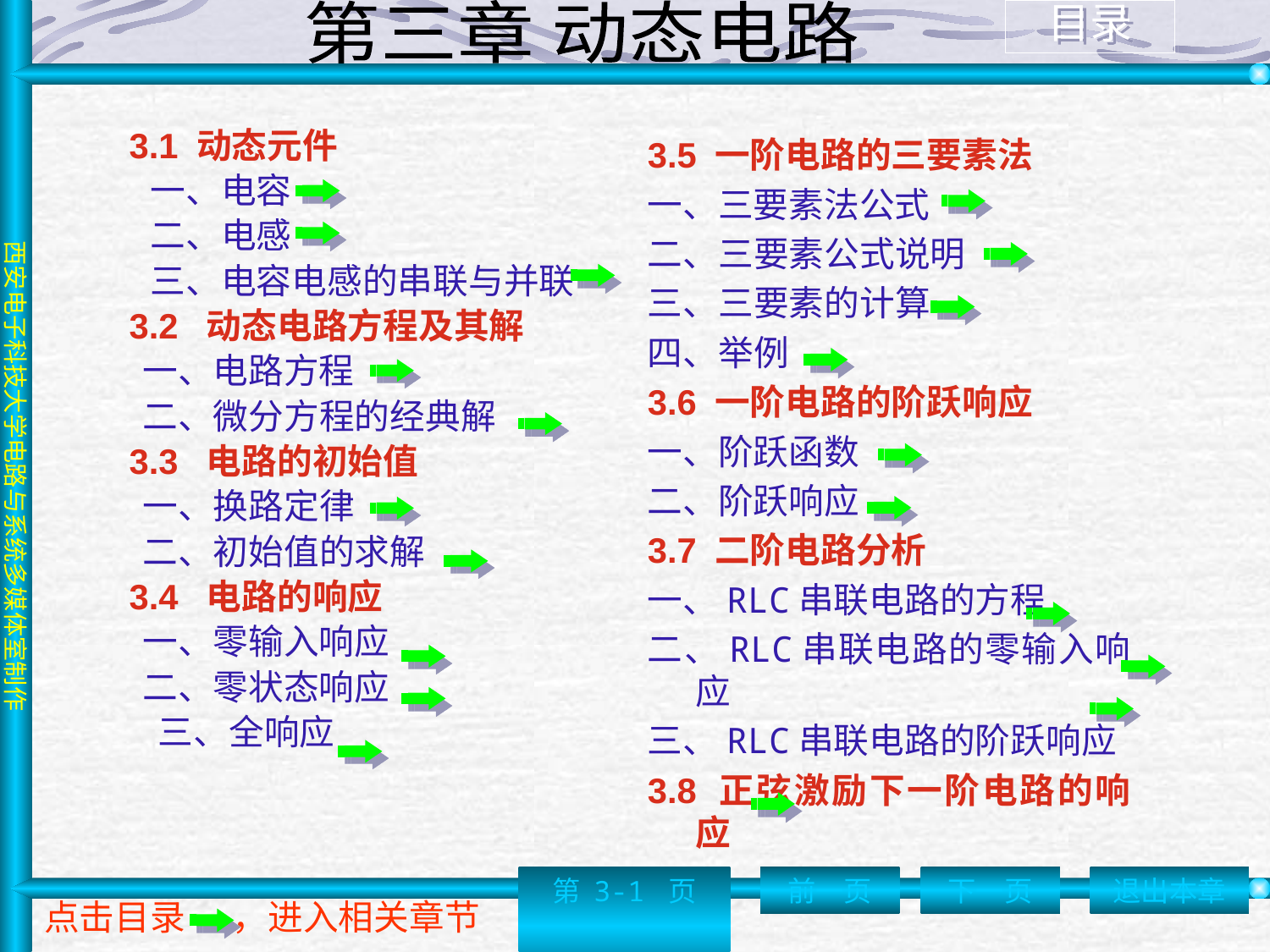

第三章 动态电路
目录
 3.1 动态元件
   一、电容
   二、电感
   三、电容电感的串联与并联
 3.2  动态电路方程及其解
  一、电路方程
  二、微分方程的经典解
 3.3  电路的初始值
  一、换路定律
  二、初始值的求解
 3.4  电路的响应
  一、零输入响应
  二、零状态响应
    三、全响应

3.5 一阶电路的三要素法
一、三要素法公式
二、三要素公式说明
三、三要素的计算
四、举例
3.6 一阶电路的阶跃响应
一、阶跃函数
二、阶跃响应
3.7 二阶电路分析
一、RLC串联电路的方程
二、RLC串联电路的零输入响应
三、RLC串联电路的阶跃响应
3.8 正弦激励下一阶电路的响应

第 3-1 页
前一页
下一页
退出本章
点击目录      ，进入相关章节